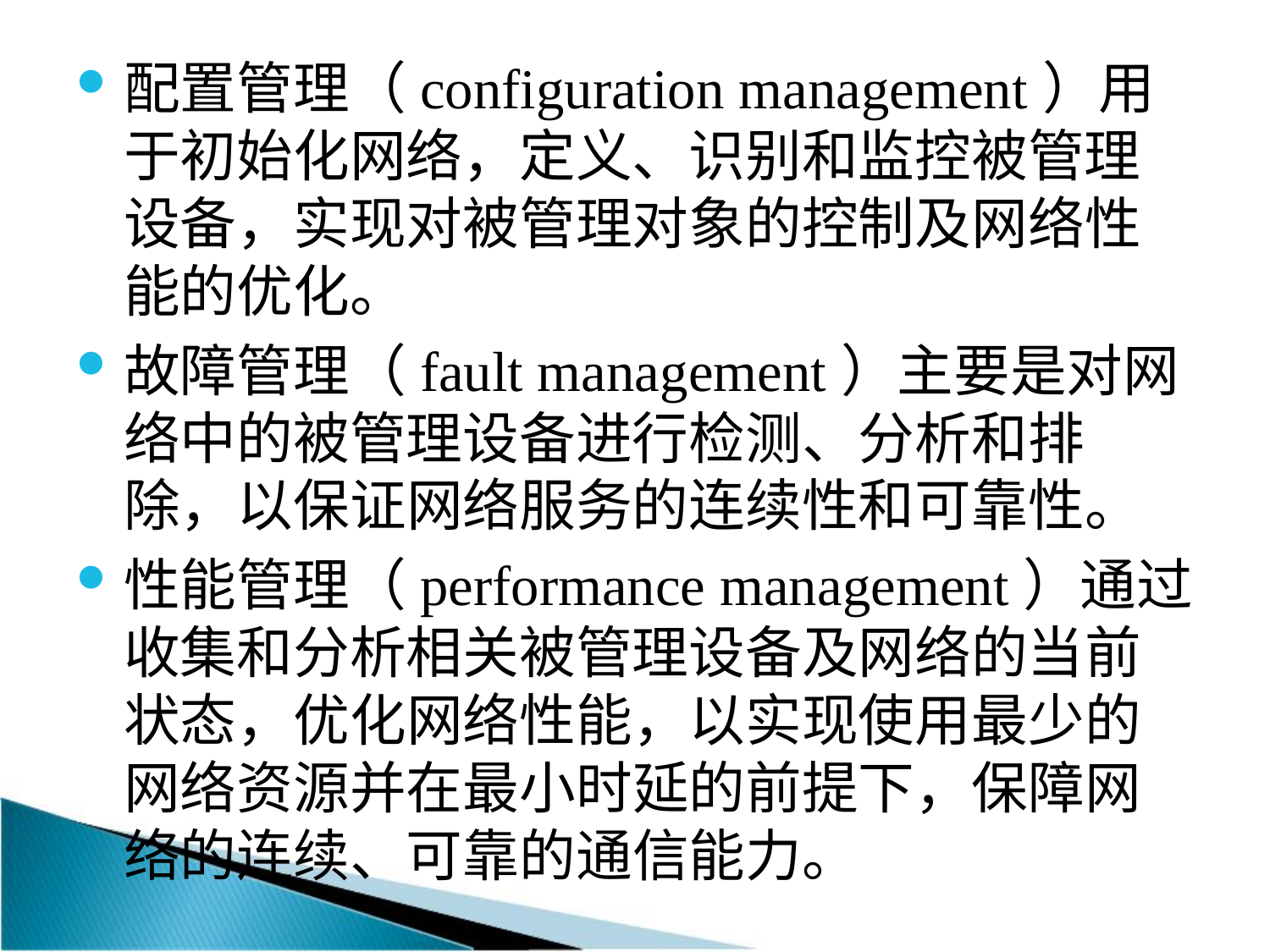

配置管理（configuration management）用于初始化网络，定义、识别和监控被管理设备，实现对被管理对象的控制及网络性能的优化。
故障管理（fault management）主要是对网络中的被管理设备进行检测、分析和排除，以保证网络服务的连续性和可靠性。
性能管理（performance management）通过收集和分析相关被管理设备及网络的当前状态，优化网络性能，以实现使用最少的网络资源并在最小时延的前提下，保障网络的连续、可靠的通信能力。